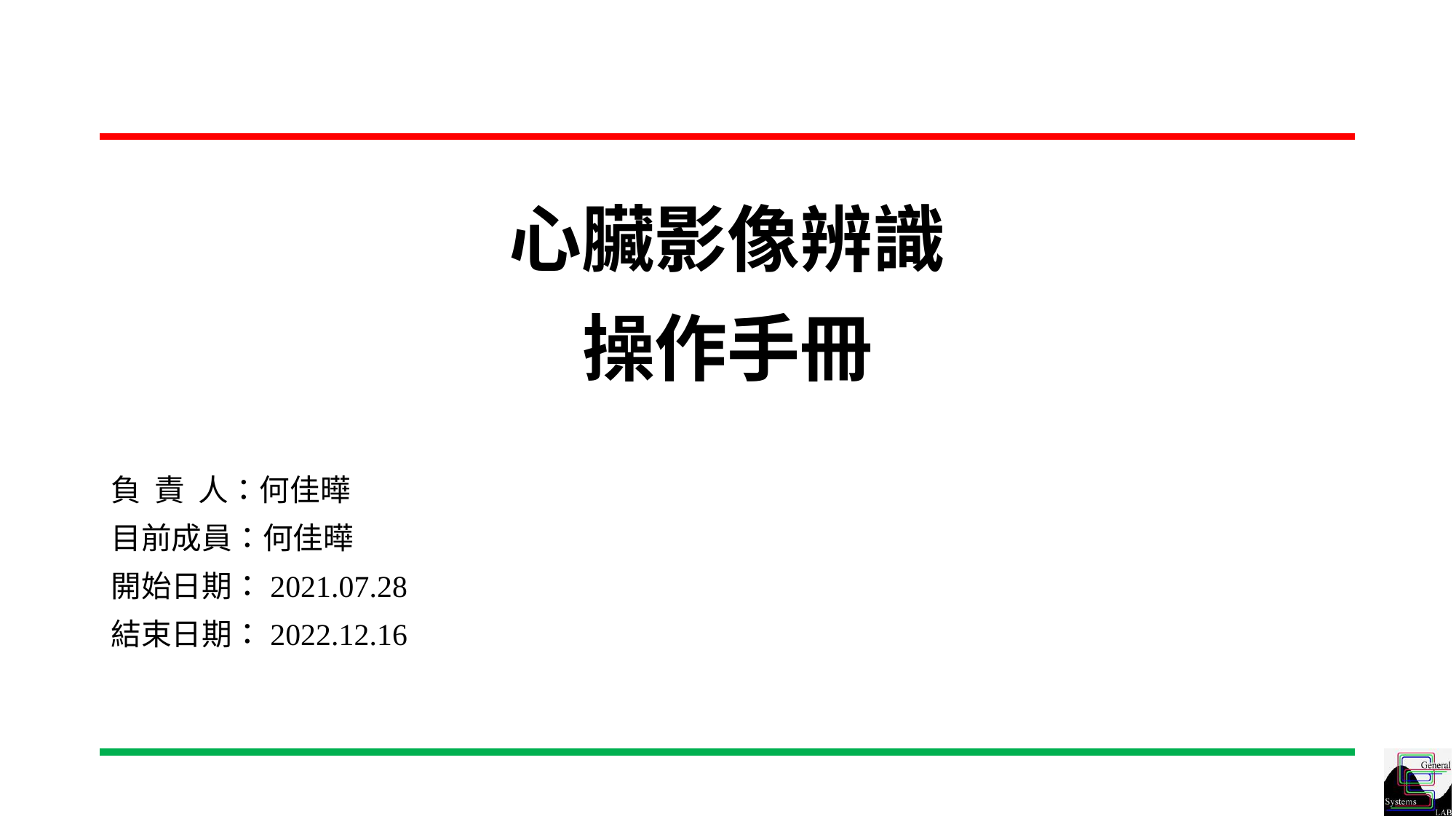

# 心臟影像辨識 操作手冊
負  責  人：何佳曄
目前成員：何佳曄
開始日期：2021.07.28
結束日期：2022.12.16